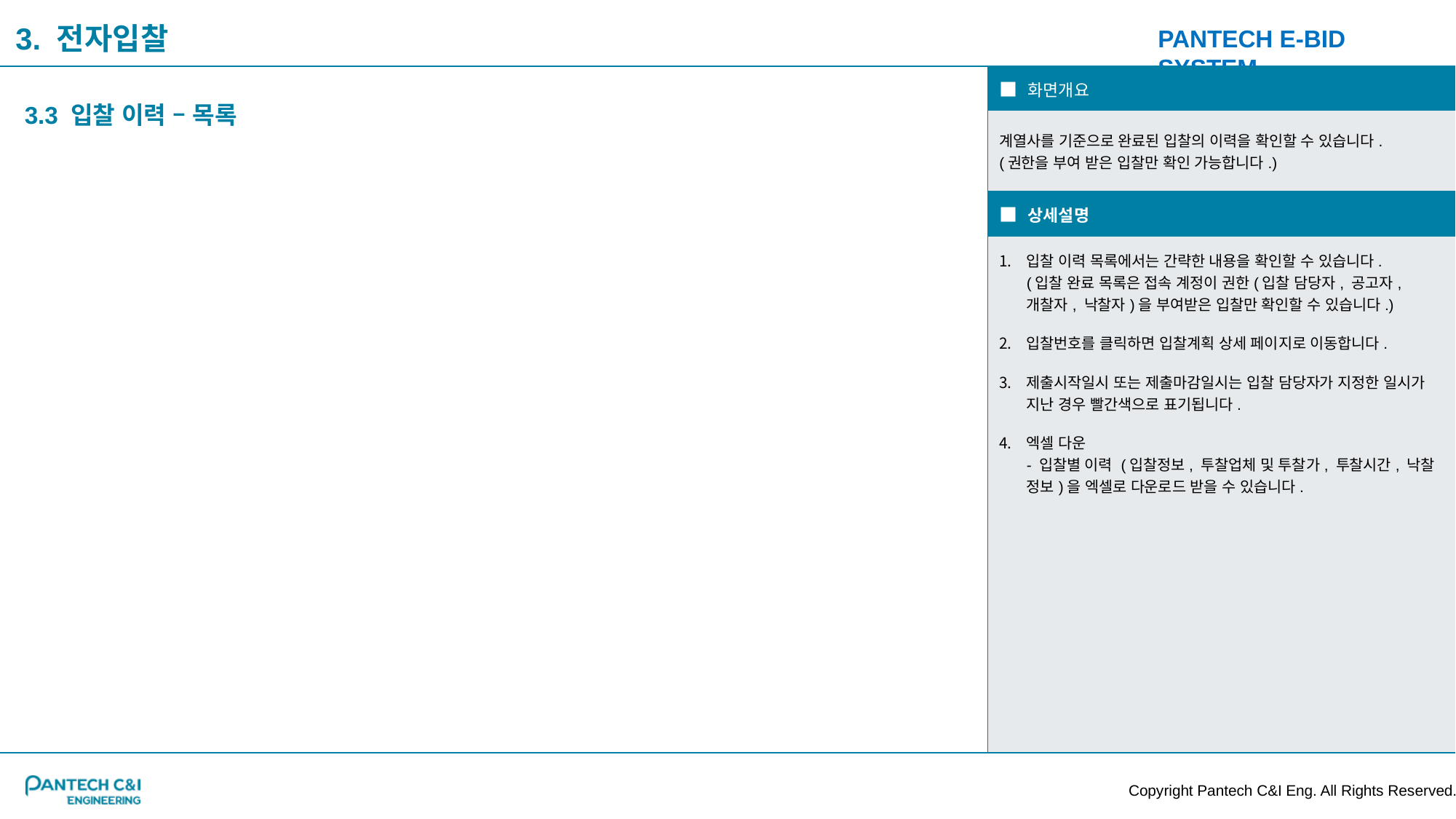

3. 전자입찰
| ■ 화면개요 |
| --- |
| 계열사를 기준으로 완료된 입찰의 이력을 확인할 수 있습니다. (권한을 부여 받은 입찰만 확인 가능합니다.) |
| ■ 상세설명 |
| 입찰 이력 목록에서는 간략한 내용을 확인할 수 있습니다. (입찰 완료 목록은 접속 계정이 권한(입찰 담당자, 공고자, 개찰자, 낙찰자)을 부여받은 입찰만 확인할 수 있습니다.) 입찰번호를 클릭하면 입찰계획 상세 페이지로 이동합니다. 제출시작일시 또는 제출마감일시는 입찰 담당자가 지정한 일시가 지난 경우 빨간색으로 표기됩니다. 엑셀 다운 - 입찰별 이력 (입찰정보, 투찰업체 및 투찰가, 투찰시간, 낙찰 정보)을 엑셀로 다운로드 받을 수 있습니다. |
3.3 입찰 이력 – 목록